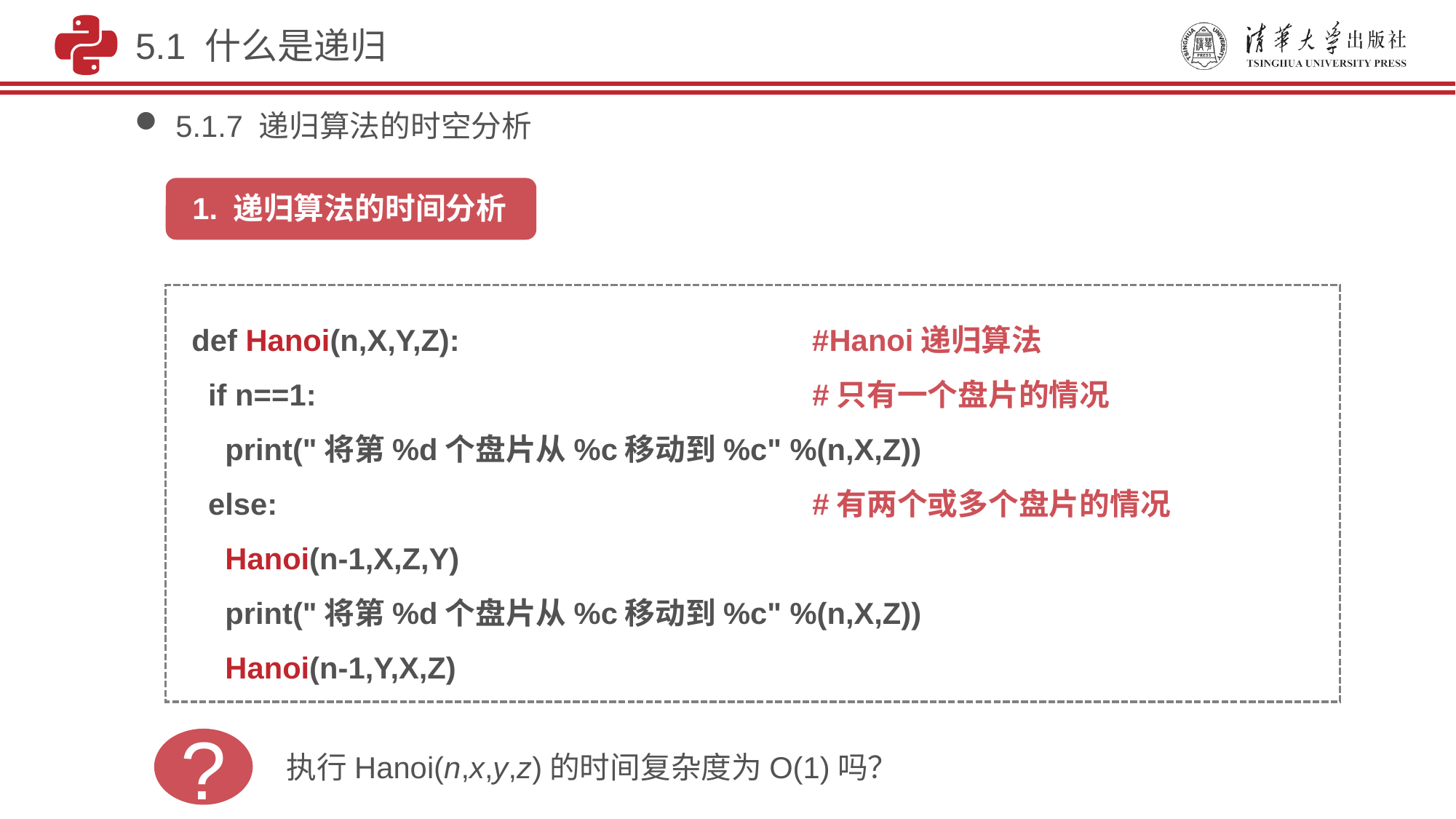

5.1 什么是递归
5.1.7 递归算法的时空分析

1. 递归算法的时间分析
def Hanoi(n,X,Y,Z):         	                      #Hanoi递归算法
  if n==1:			                      #只有一个盘片的情况
    print("将第%d个盘片从%c移动到%c" %(n,X,Z))
  else:				                      #有两个或多个盘片的情况
    Hanoi(n-1,X,Z,Y)
    print("将第%d个盘片从%c移动到%c" %(n,X,Z))
    Hanoi(n-1,Y,X,Z)
?
执行Hanoi(n,x,y,z)的时间复杂度为O(1)吗？